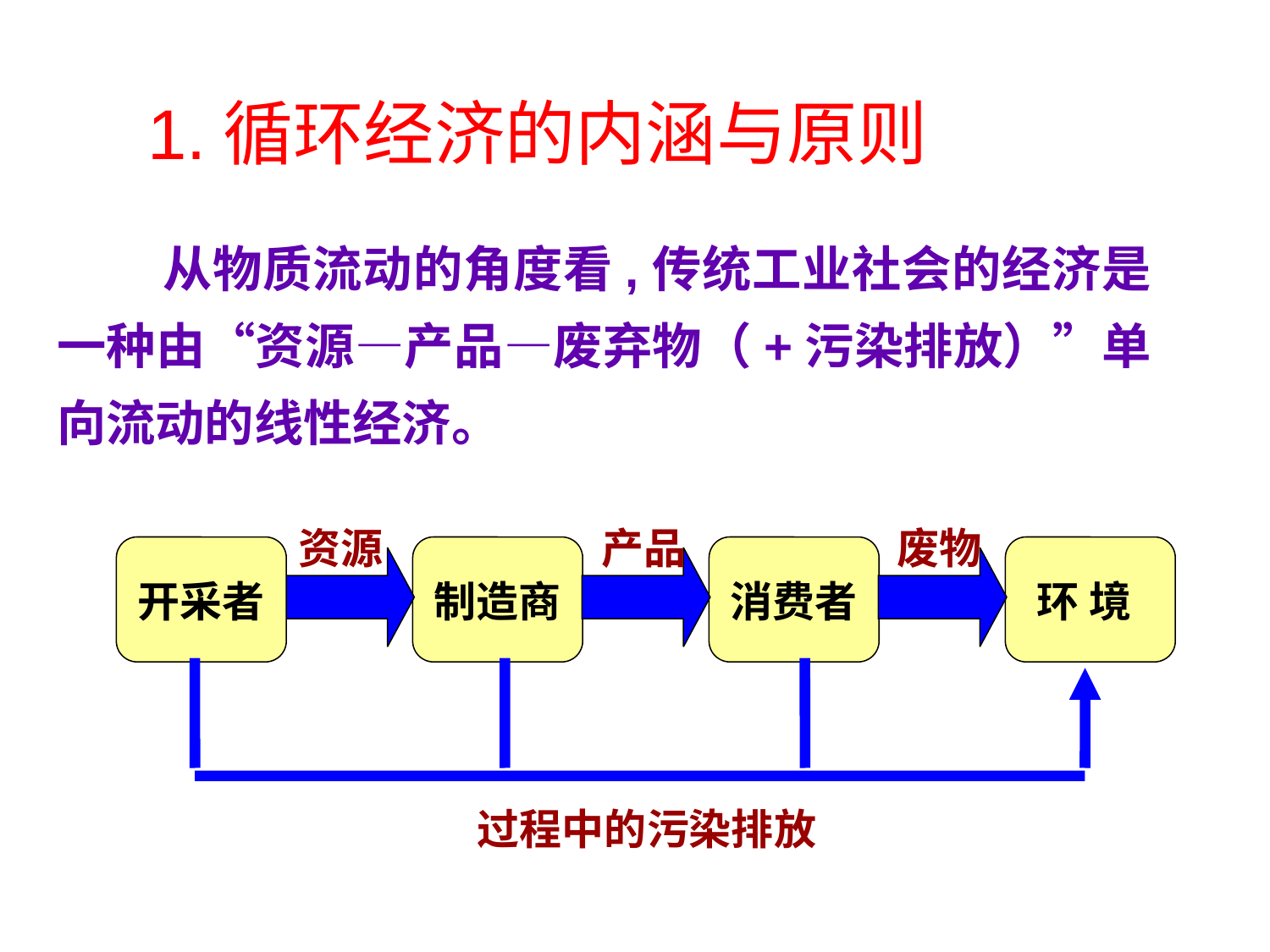

# 1.循环经济的内涵与原则
             从物质流动的角度看,传统工业社会的经济是一种由“资源—产品—废弃物（+污染排放）”单向流动的线性经济。
资源
 产品
  废物

开采者
制造商
消费者
环 境

过程中的污染排放